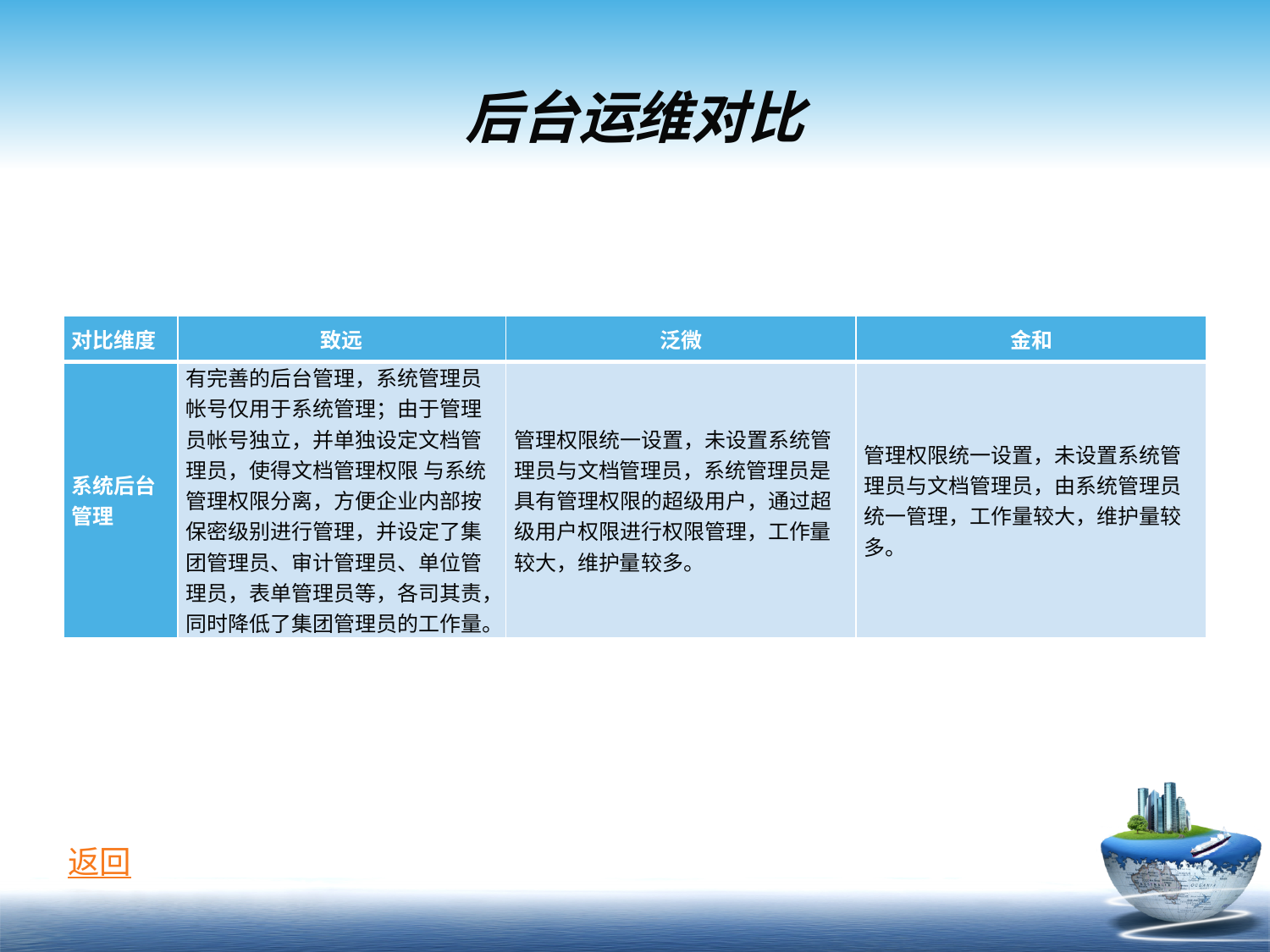

# 后台运维对比
| 对比维度 | 致远 | 泛微 | 金和 |
| --- | --- | --- | --- |
| 系统后台管理 | 有完善的后台管理，系统管理员帐号仅用于系统管理；由于管理员帐号独立，并单独设定文档管理员，使得文档管理权限 与系统管理权限分离，方便企业内部按保密级别进行管理，并设定了集团管理员、审计管理员、单位管理员，表单管理员等，各司其责，同时降低了集团管理员的工作量。 | 管理权限统一设置，未设置系统管理员与文档管理员，系统管理员是具有管理权限的超级用户，通过超级用户权限进行权限管理，工作量较大，维护量较多。 | 管理权限统一设置，未设置系统管理员与文档管理员，由系统管理员统一管理，工作量较大，维护量较多。 |
返回